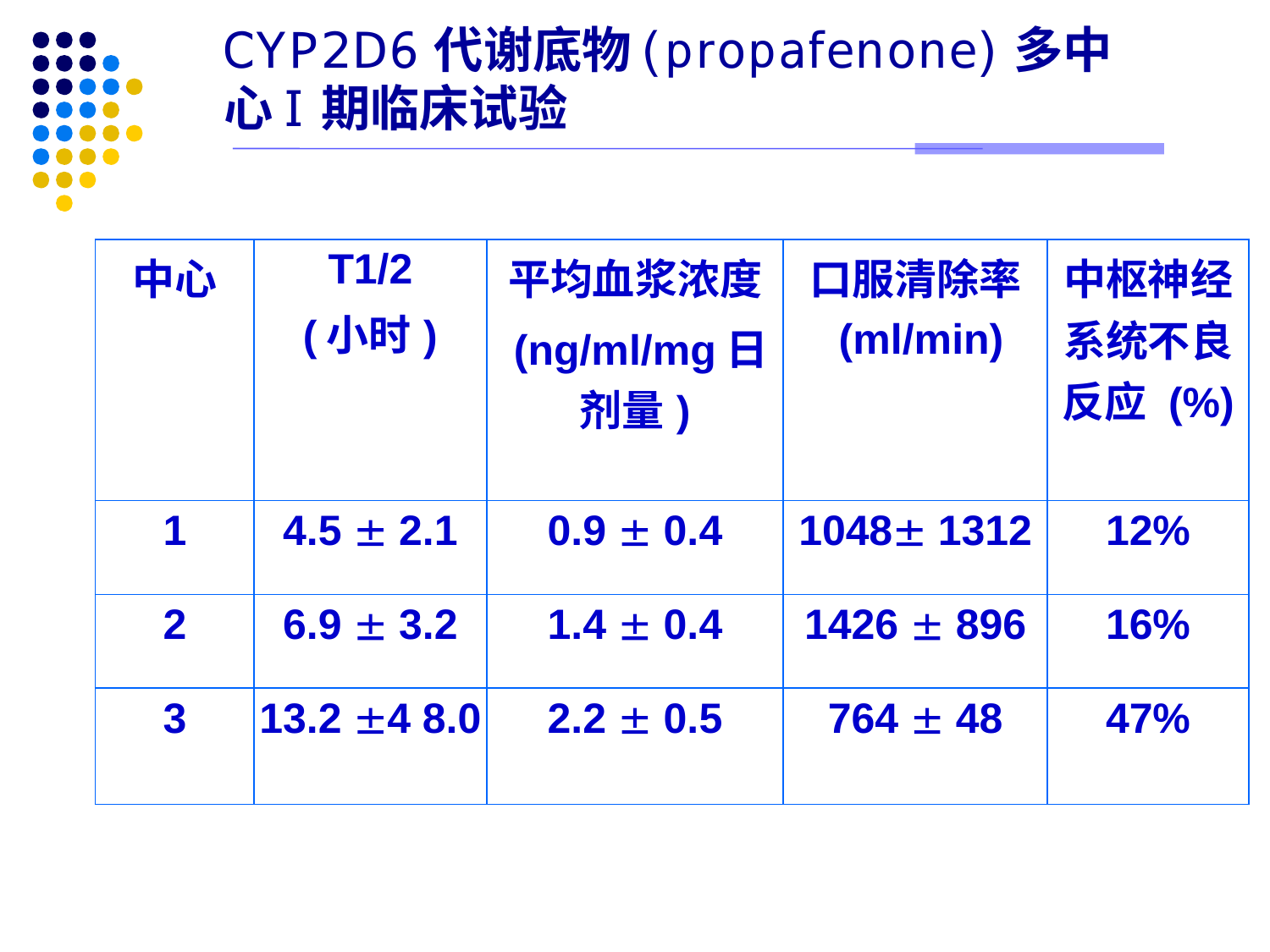

CYP2D6代谢底物(propafenone)多中心I期临床试验
| 中心 | T1/2 (小时) | 平均血浆浓度 (ng/ml/mg日剂量) | 口服清除率 (ml/min) | 中枢神经系统不良反应 (%) |
| --- | --- | --- | --- | --- |
| 1 | 4.5 ± 2.1 | 0.9 ± 0.4 | 1048± 1312 | 12% |
| 2 | 6.9 ± 3.2 | 1.4 ± 0.4 | 1426 ± 896 | 16% |
| 3 | 13.2 ±4 8.0 | 2.2 ± 0.5 | 764 ± 48 | 47% |